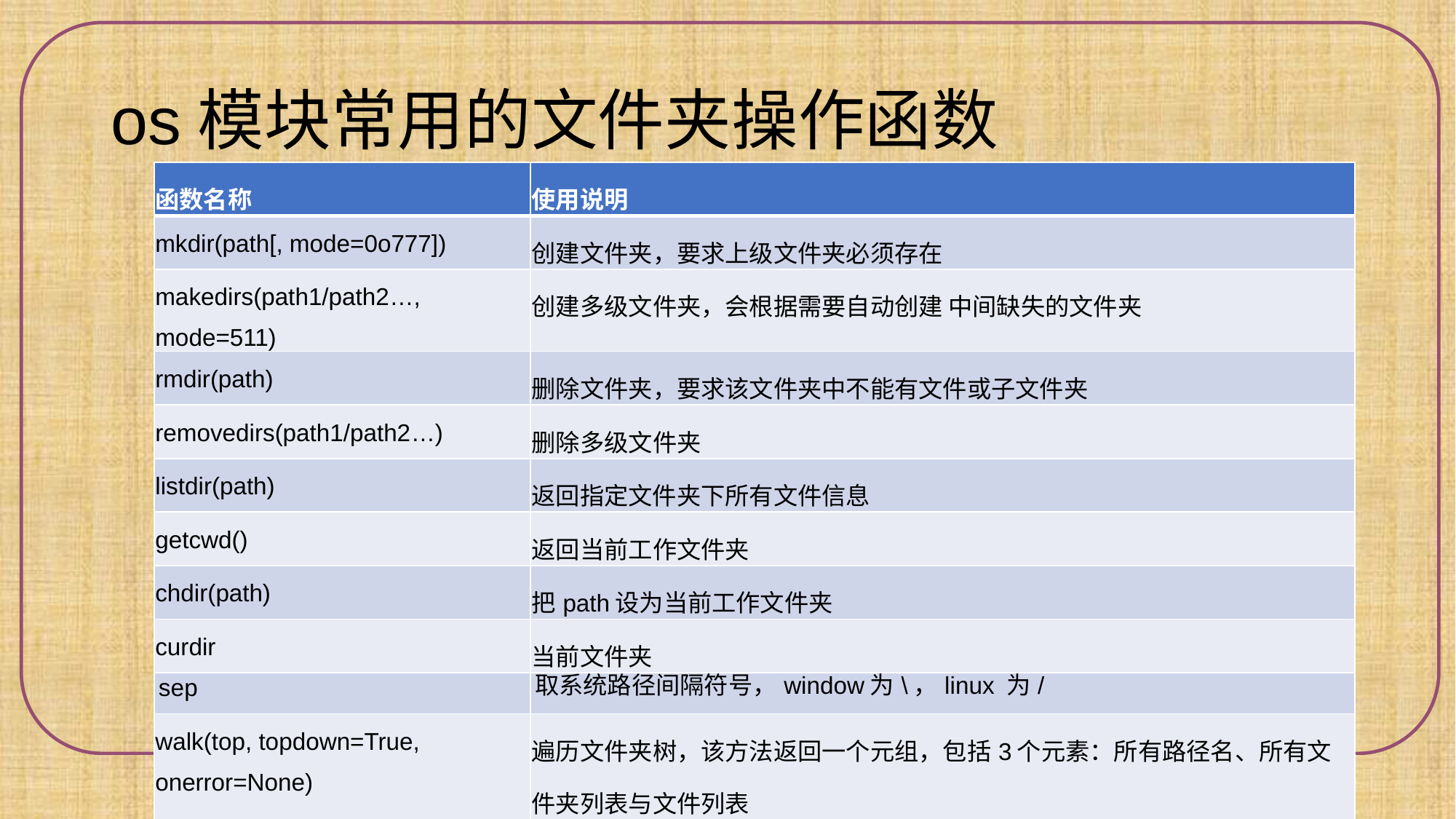

# os模块常用的文件夹操作函数
| 函数名称 | 使用说明 |
| --- | --- |
| mkdir(path[, mode=0o777]) | 创建文件夹，要求上级文件夹必须存在 |
| makedirs(path1/path2…, mode=511) | 创建多级文件夹，会根据需要自动创建 中间缺失的文件夹 |
| rmdir(path) | 删除文件夹，要求该文件夹中不能有文件或子文件夹 |
| removedirs(path1/path2…) | 删除多级文件夹 |
| listdir(path) | 返回指定文件夹下所有文件信息 |
| getcwd() | 返回当前工作文件夹 |
| chdir(path) | 把path设为当前工作文件夹 |
| curdir | 当前文件夹 |
| sep | 取系统路径间隔符号，window为\，linux 为/ |
| walk(top, topdown=True, onerror=None) | 遍历文件夹树，该方法返回一个元组，包括3个元素：所有路径名、所有文件夹列表与文件列表 |